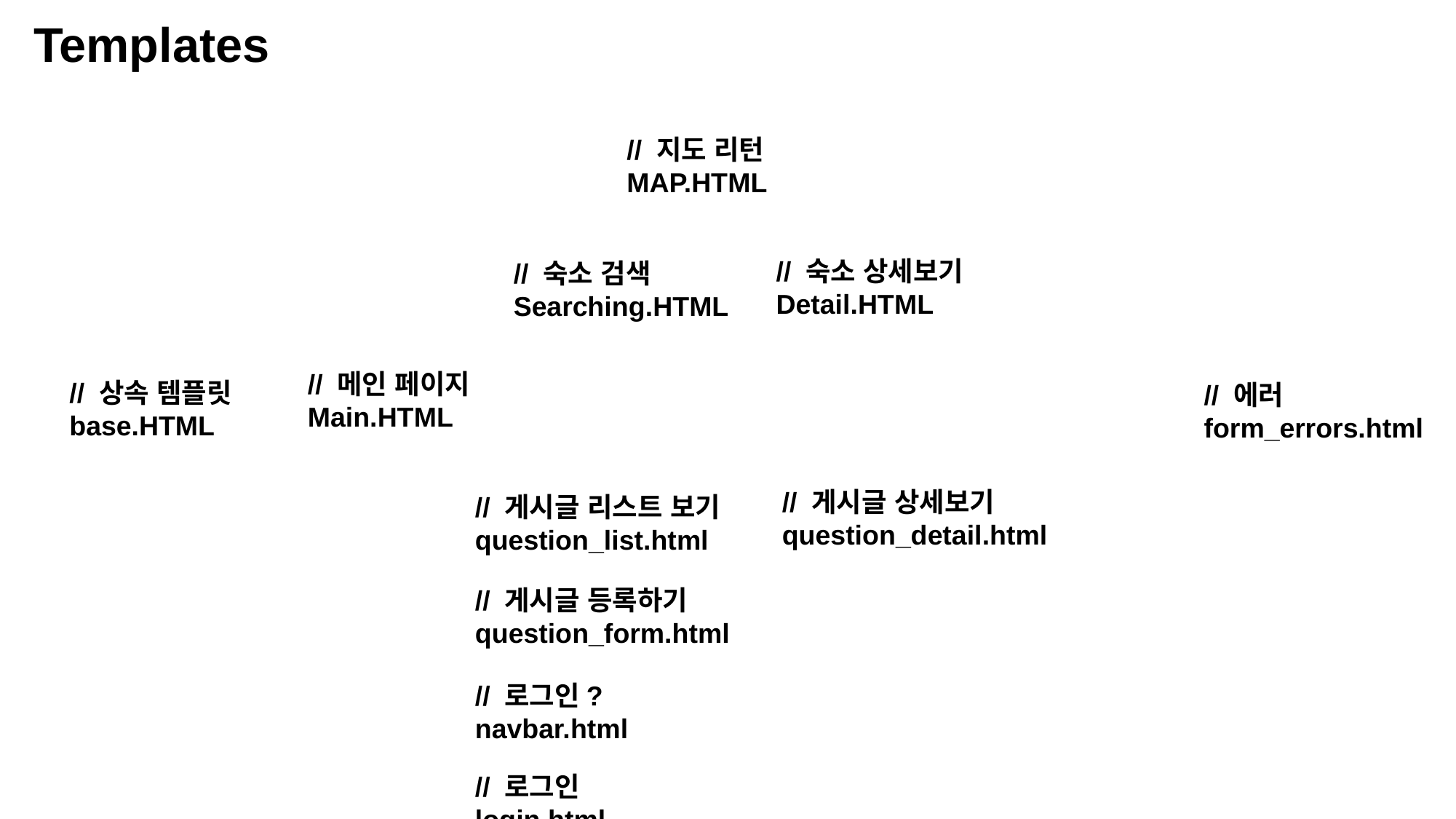

Templates
// 지도 리턴
MAP.HTML
// 숙소 상세보기
Detail.HTML
// 숙소 검색
Searching.HTML
// 메인 페이지
Main.HTML
// 상속 템플릿
base.HTML
// 에러
form_errors.html
// 게시글 상세보기
question_detail.html
// 게시글 리스트 보기
question_list.html
// 게시글 등록하기
question_form.html
// 로그인?
navbar.html
// 로그인
login.html
// 카테고리 선택
beerbnb.html